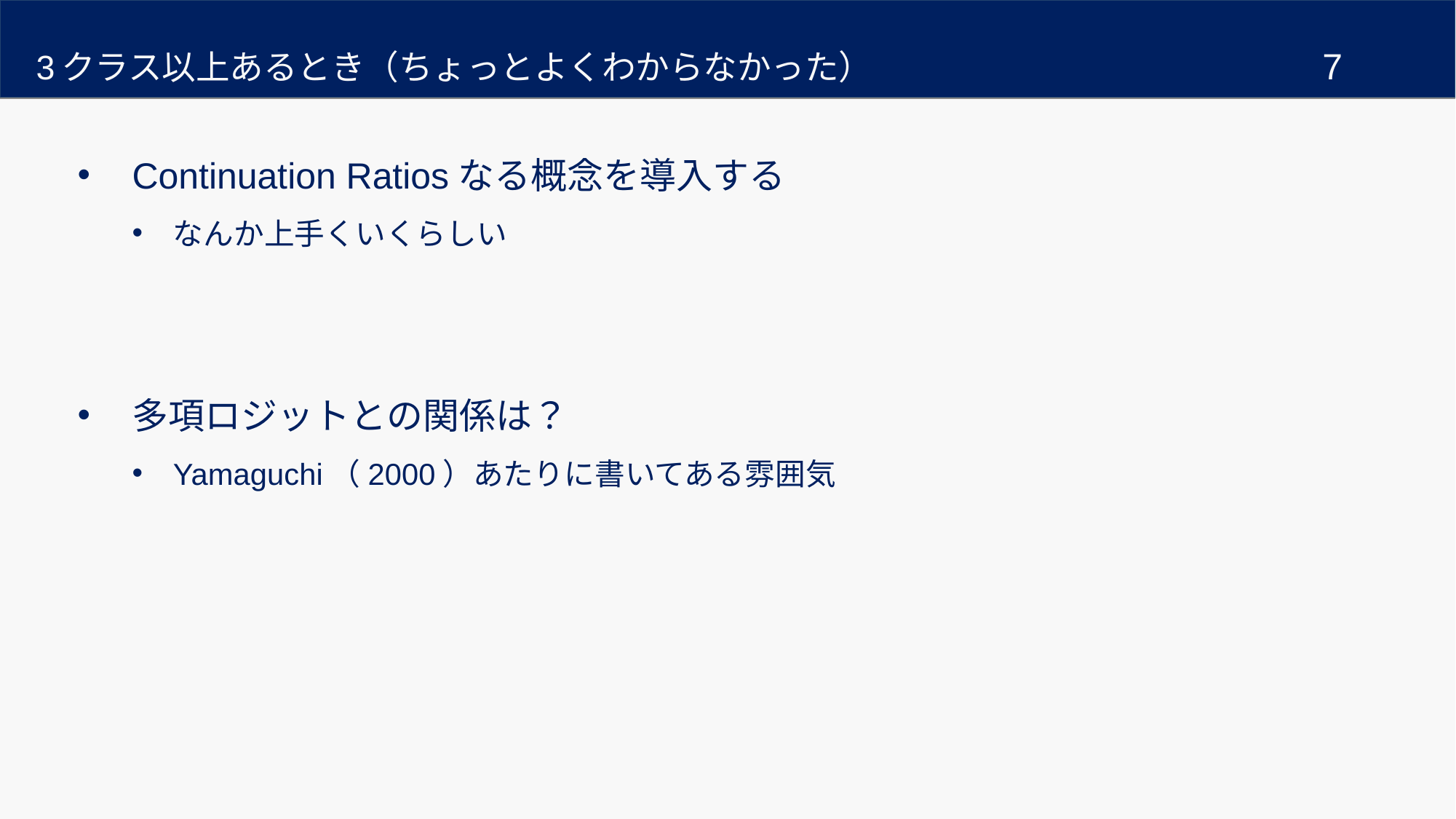

3クラス以上あるとき（ちょっとよくわからなかった）
Continuation Ratiosなる概念を導入する
なんか上手くいくらしい

多項ロジットとの関係は？
Yamaguchi（2000）あたりに書いてある雰囲気